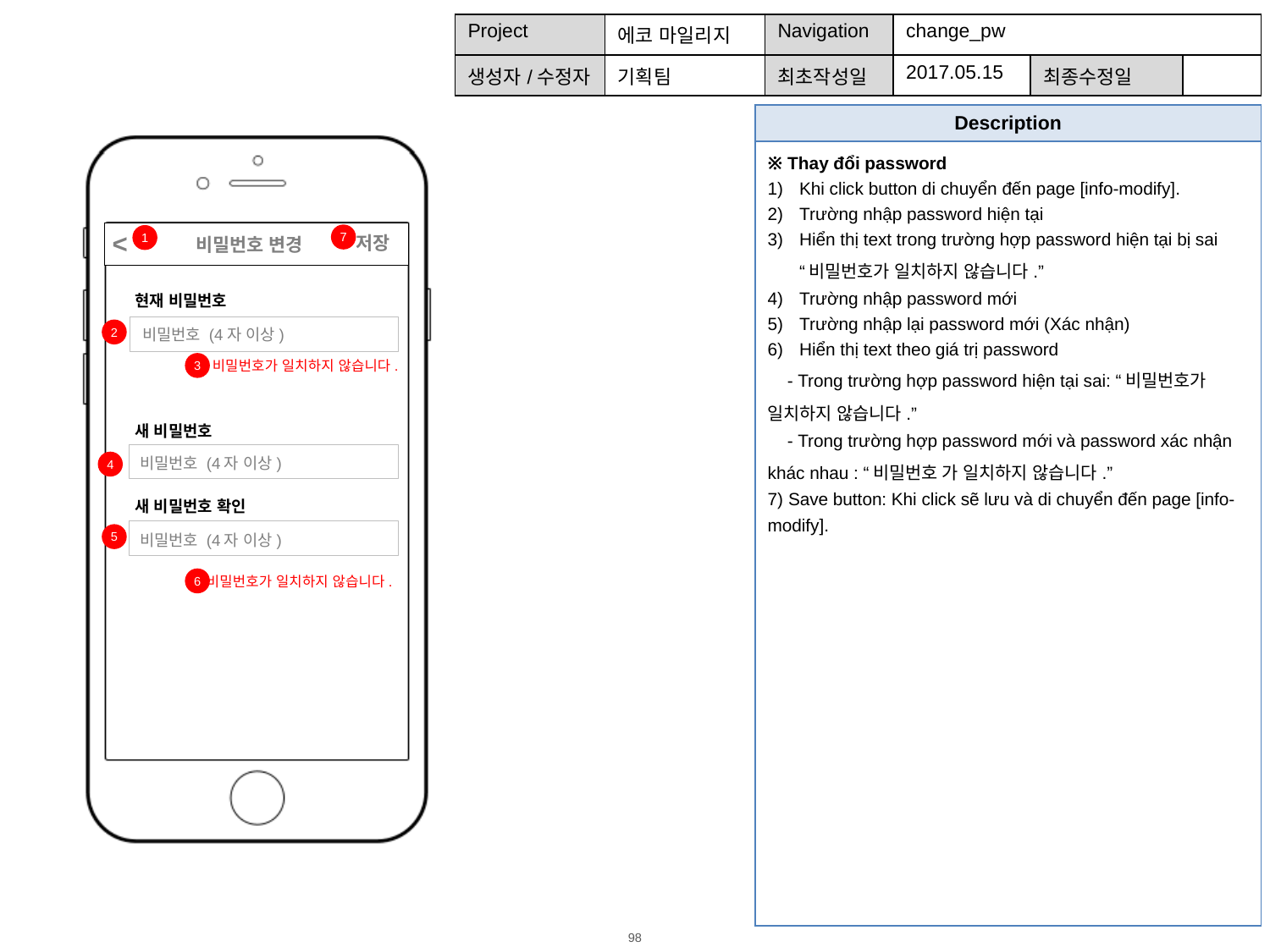

| Project | 에코 마일리지 | Navigation | change\_pw |  |  |
| --- | --- | --- | --- | --- | --- |
| 생성자/수정자 | 기획팀 | 최초작성일 | 2017.05.15 | 최종수정일 |  |
| Description |
| --- |
| ※ Thay đổi password Khi click button di chuyển đến page [info-modify]. Trường nhập password hiện tại Hiển thị text trong trường hợp password hiện tại bị sai “비밀번호가 일치하지 않습니다.” Trường nhập password mới Trường nhập lại password mới (Xác nhận) Hiển thị text theo giá trị password - Trong trường hợp password hiện tại sai: “비밀번호가 일치하지 않습니다.” - Trong trường hợp password mới và password xác nhận khác nhau : “비밀번호 가 일치하지 않습니다.” 7) Save button: Khi click sẽ lưu và di chuyển đến page [info-modify]. |
<
               비밀번호 변경
7
1
저장
현재 비밀번호

비밀번호 (4자 이상)
2
3
비밀번호가 일치하지 않습니다.
새 비밀번호

비밀번호 (4자 이상)
4
새 비밀번호 확인

비밀번호 (4자 이상)
5
6
비밀번호가 일치하지 않습니다.